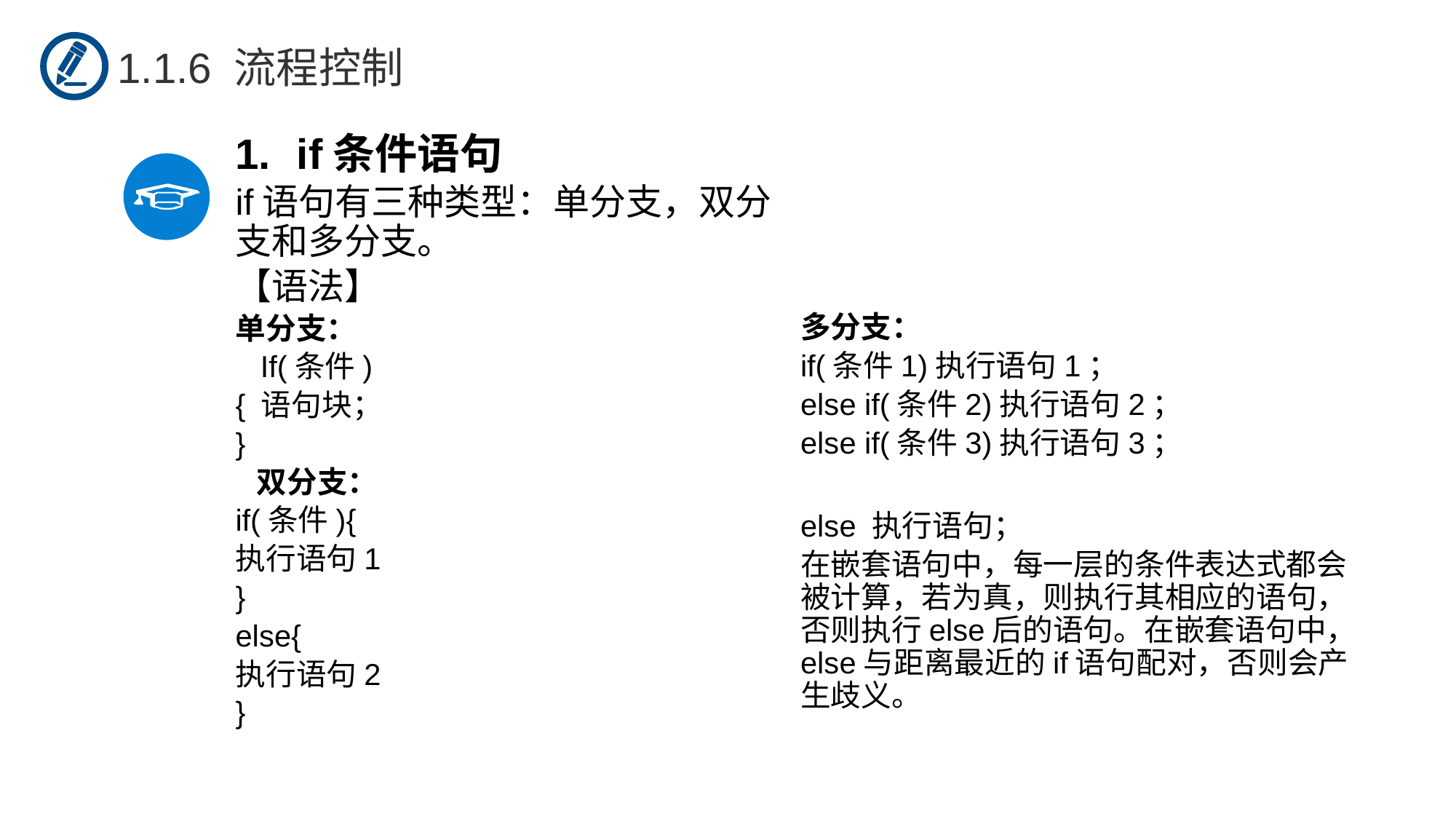

1.1.6 流程控制
if条件语句
if语句有三种类型：单分支，双分支和多分支。
【语法】
单分支：
   If(条件)
{ 语句块；
}
  双分支：
if(条件){
执行语句1
}
else{
执行语句2
}

多分支：
if(条件1)执行语句1；
else if(条件2)执行语句2；
else if(条件3)执行语句3；

else 执行语句；
在嵌套语句中，每一层的条件表达式都会被计算，若为真，则执行其相应的语句，否则执行else后的语句。在嵌套语句中，else与距离最近的if语句配对，否则会产生歧义。